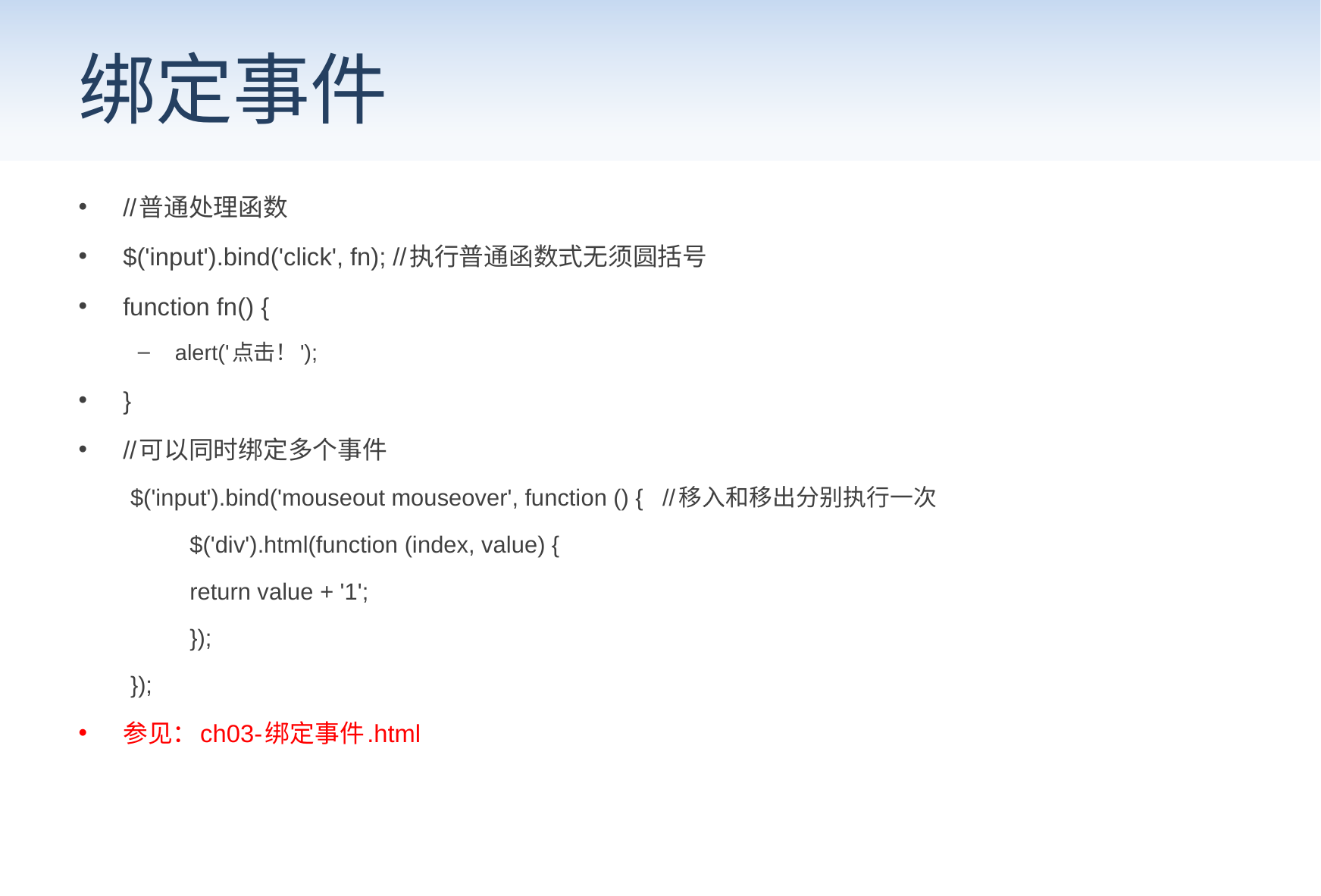

# 绑定事件
//普通处理函数
$('input').bind('click', fn); //执行普通函数式无须圆括号
function fn() {
alert('点击！');
}
//可以同时绑定多个事件
$('input').bind('mouseout mouseover', function () {   //移入和移出分别执行一次
$('div').html(function (index, value) {
		return value + '1';
});
});
参见：ch03-绑定事件.html